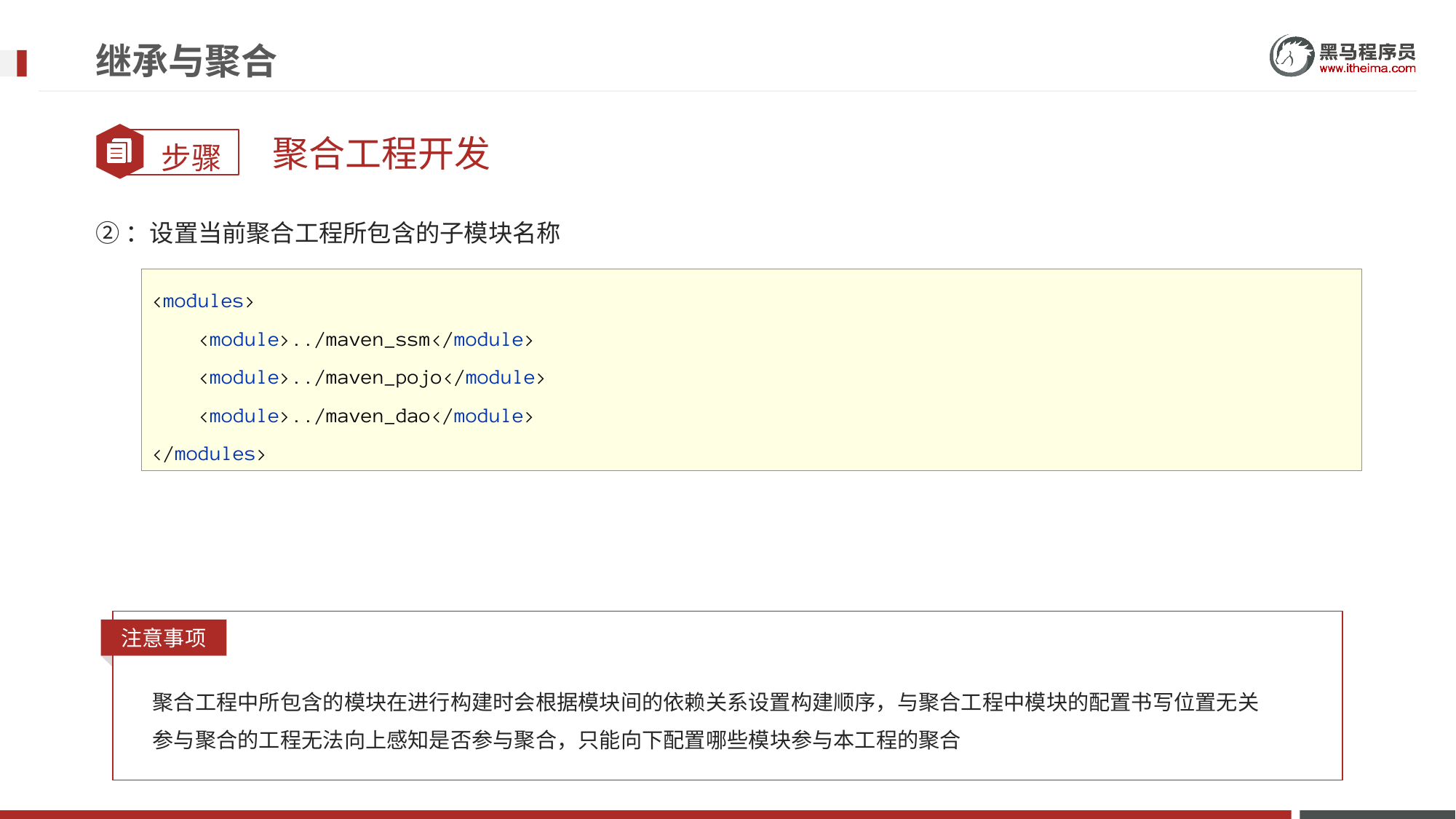

# 继承与聚合
聚合工程开发
②：设置当前聚合工程所包含的子模块名称
<modules>
    <module>../maven_ssm</module>
    <module>../maven_pojo</module>
    <module>../maven_dao</module>
</modules>

注意事项

聚合工程中所包含的模块在进行构建时会根据模块间的依赖关系设置构建顺序，与聚合工程中模块的配置书写位置无关
参与聚合的工程无法向上感知是否参与聚合，只能向下配置哪些模块参与本工程的聚合